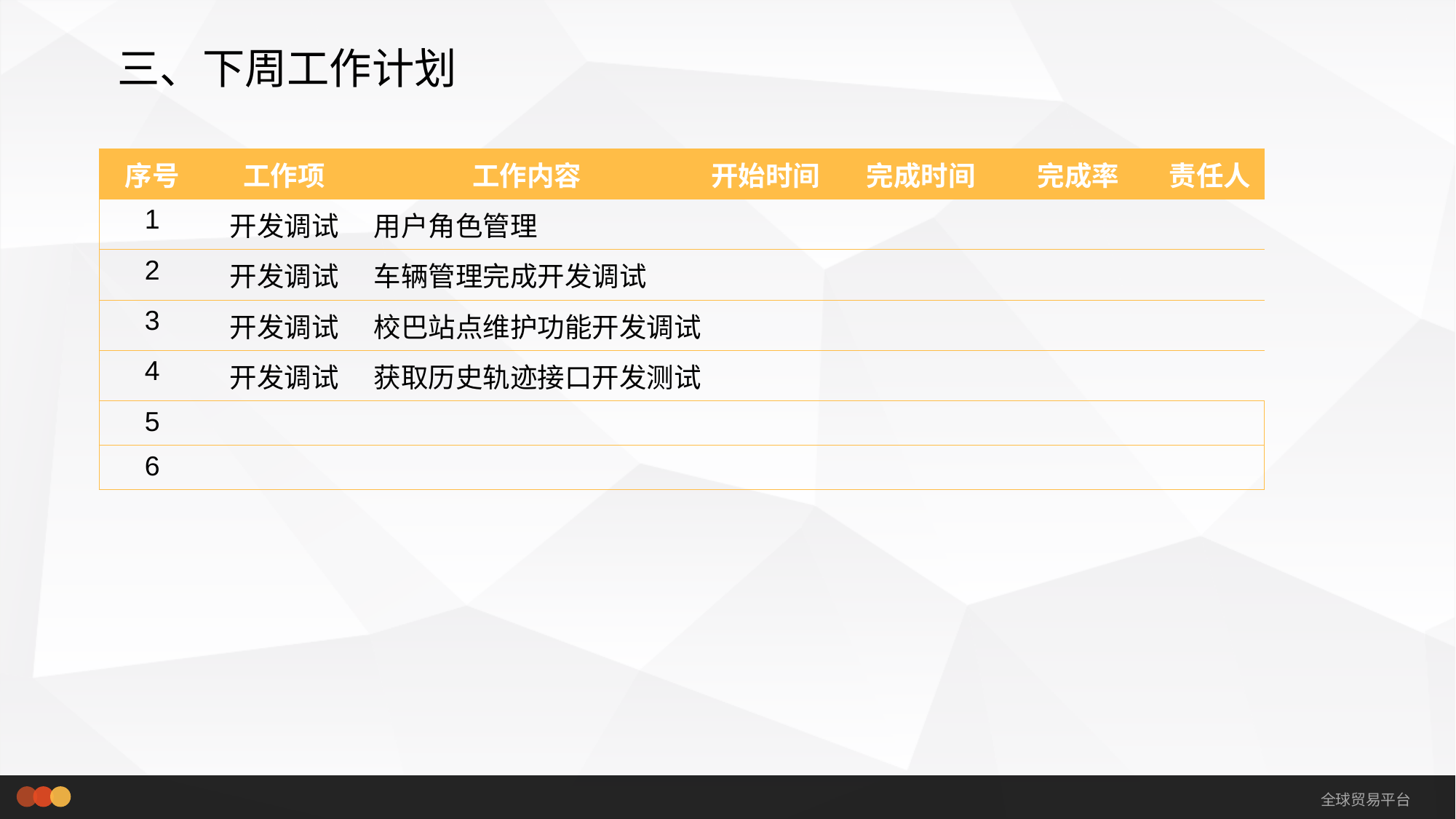

# 三、下周工作计划
| 序号 | 工作项 | 工作内容 | 开始时间 | 完成时间 | 完成率 | 责任人 |
| --- | --- | --- | --- | --- | --- | --- |
| 1 | 开发调试 | 用户角色管理 |  |  |  |  |
| 2 | 开发调试 | 车辆管理完成开发调试 |  |  |  |  |
| 3 | 开发调试 | 校巴站点维护功能开发调试 |  |  |  |  |
| 4 | 开发调试 | 获取历史轨迹接口开发测试 |  |  |  |  |
| 5 |  |  |  |  |  |  |
| 6 |  |  |  |  |  |  |